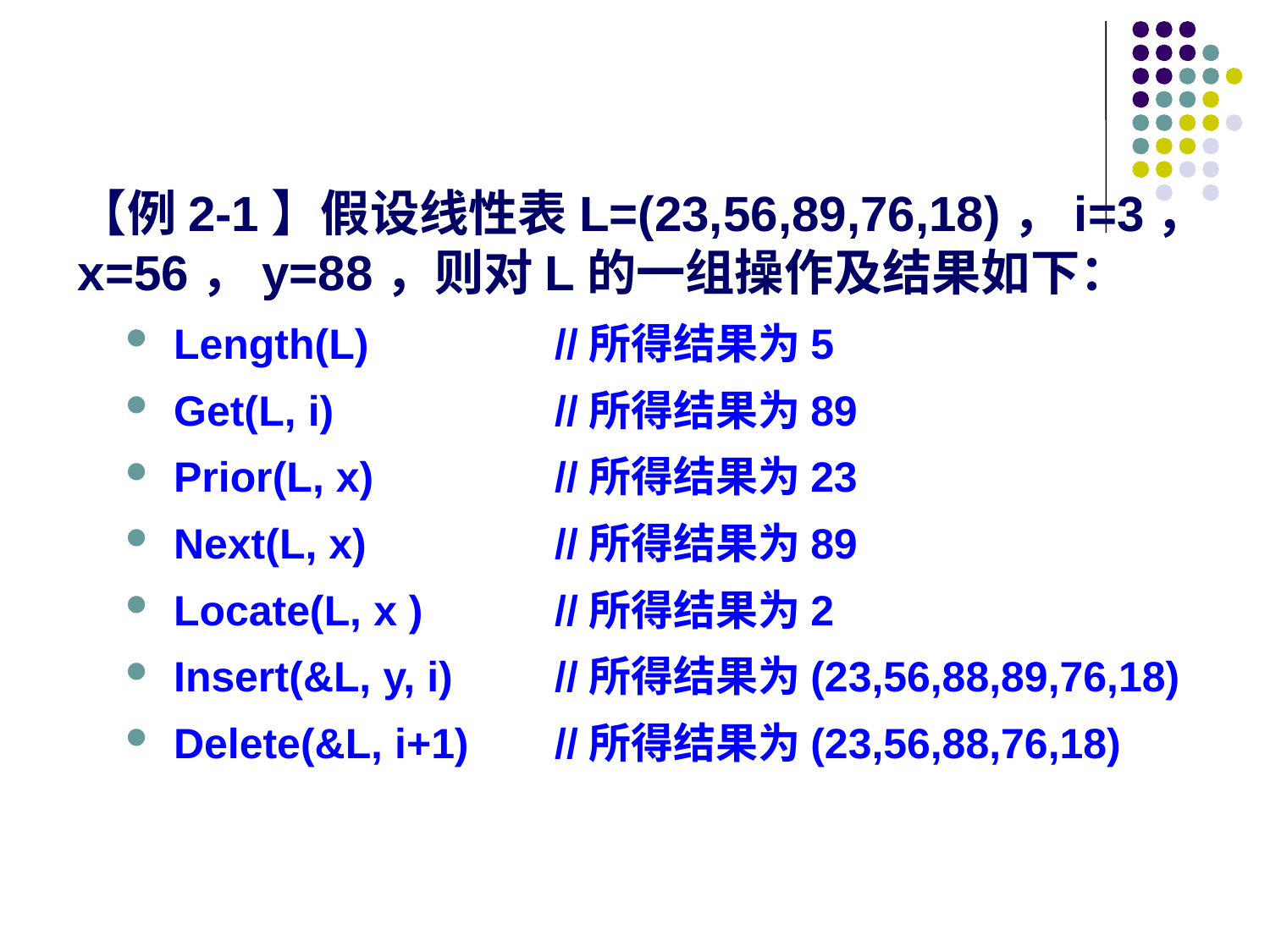

#
【例2-1】假设线性表L=(23,56,89,76,18)，i=3，x=56，y=88，则对L的一组操作及结果如下：
Length(L)       	//所得结果为5
Get(L, i)        	//所得结果为89
Prior(L, x)       	//所得结果为23
Next(L, x)       	//所得结果为89
Locate(L, x )      	//所得结果为2
Insert(&L, y, i)    	//所得结果为(23,56,88,89,76,18)
Delete(&L, i+1)    	//所得结果为(23,56,88,76,18)